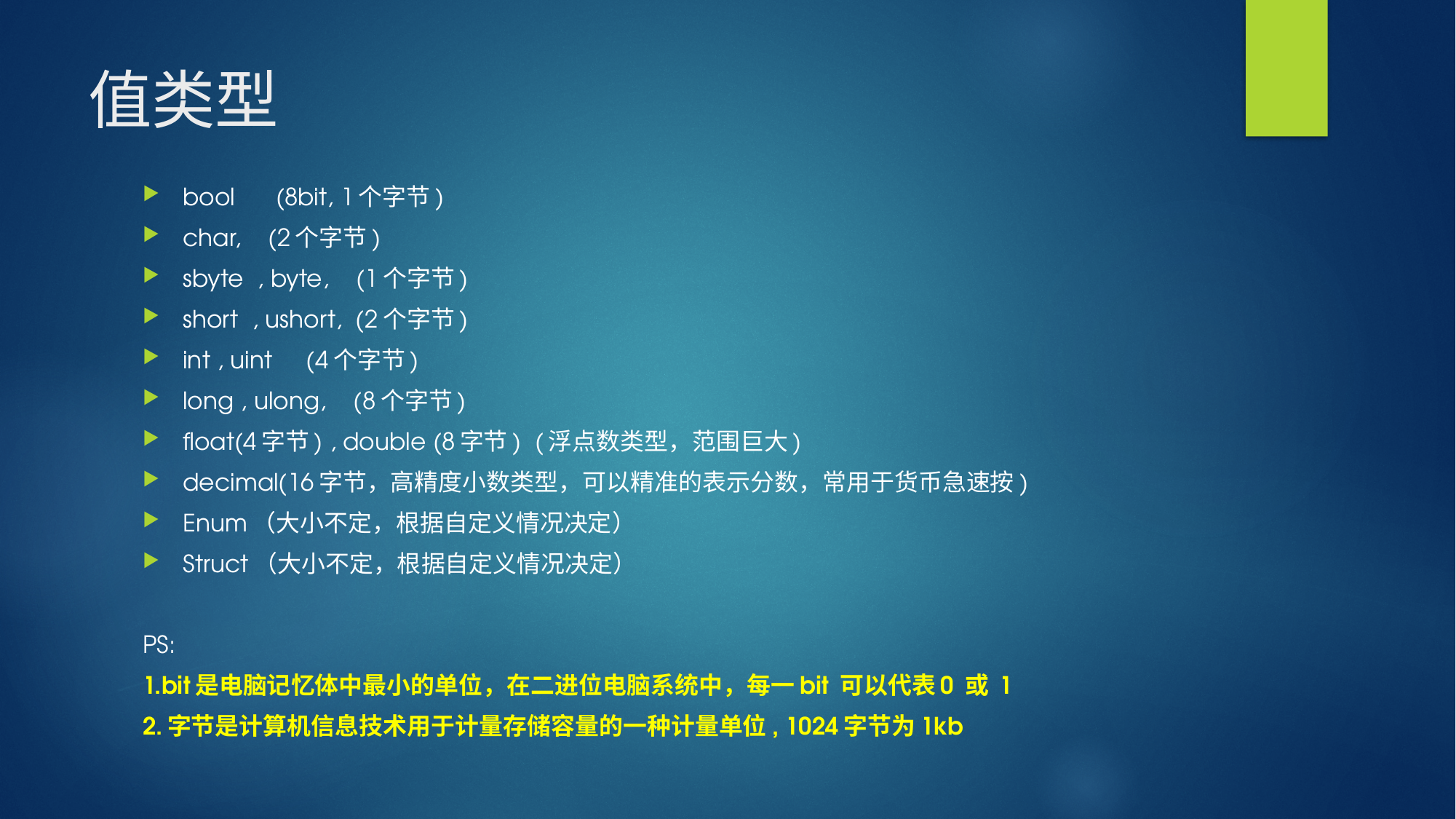

# 值类型
bool 	 (8bit, 1个字节)
char,    (2个字节)
sbyte  , byte,    (1个字节)
short  , ushort,  (2个字节)
int , uint     (4个字节)
long , ulong,    (8个字节)
float(4字节) , double (8字节)  (浮点数类型，范围巨大)
decimal(16字节，高精度小数类型，可以精准的表示分数，常用于货币急速按)
Enum（大小不定，根据自定义情况决定）
Struct（大小不定，根据自定义情况决定）

PS:
1.bit是电脑记忆体中最小的单位，在二进位电脑系统中，每一bit 可以代表0 或 1
2.字节是计算机信息技术用于计量存储容量的一种计量单位, 1024字节为1kb